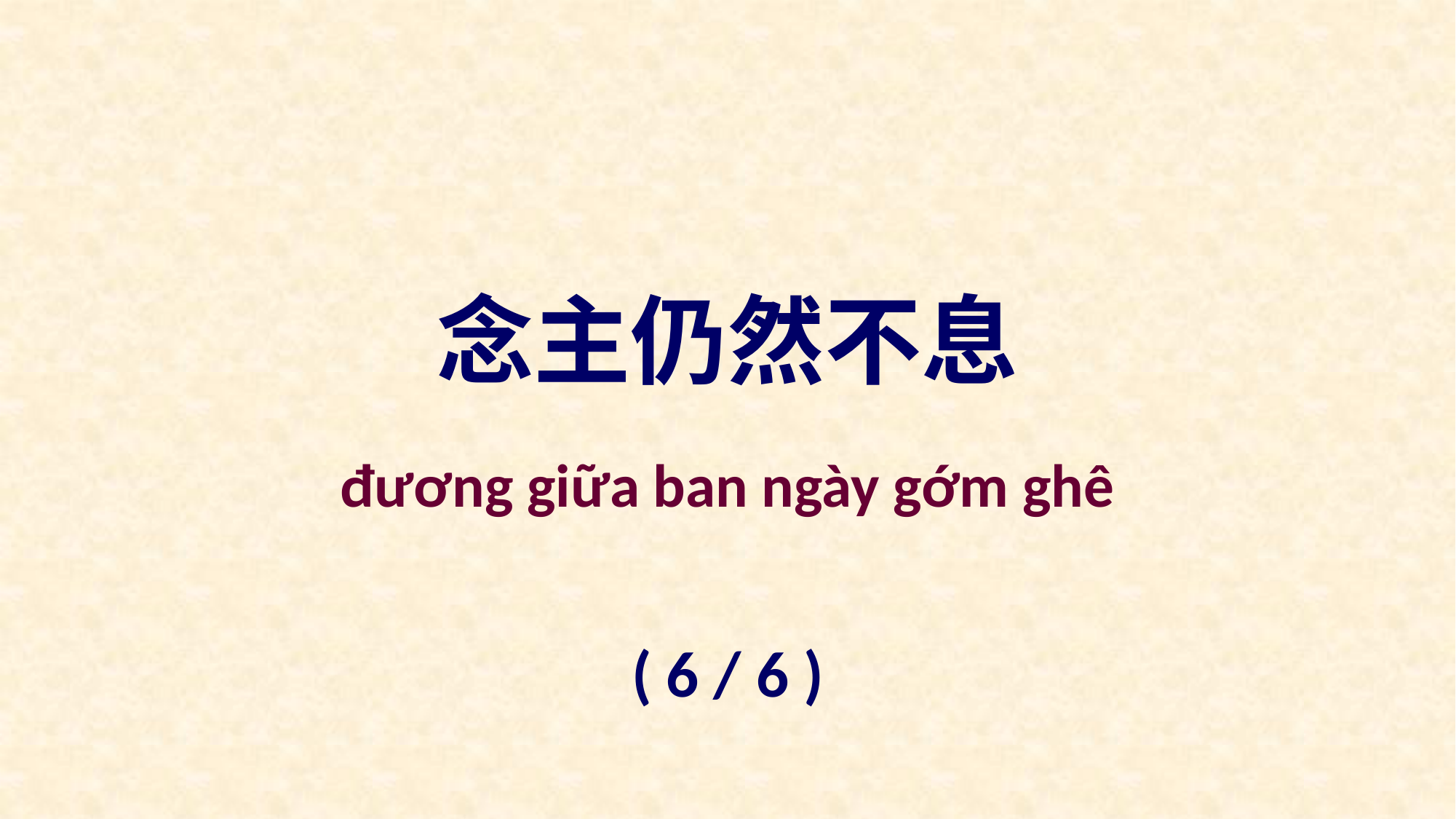

念主仍然不息
đương giữa ban ngày gớm ghê
( 6 / 6 )